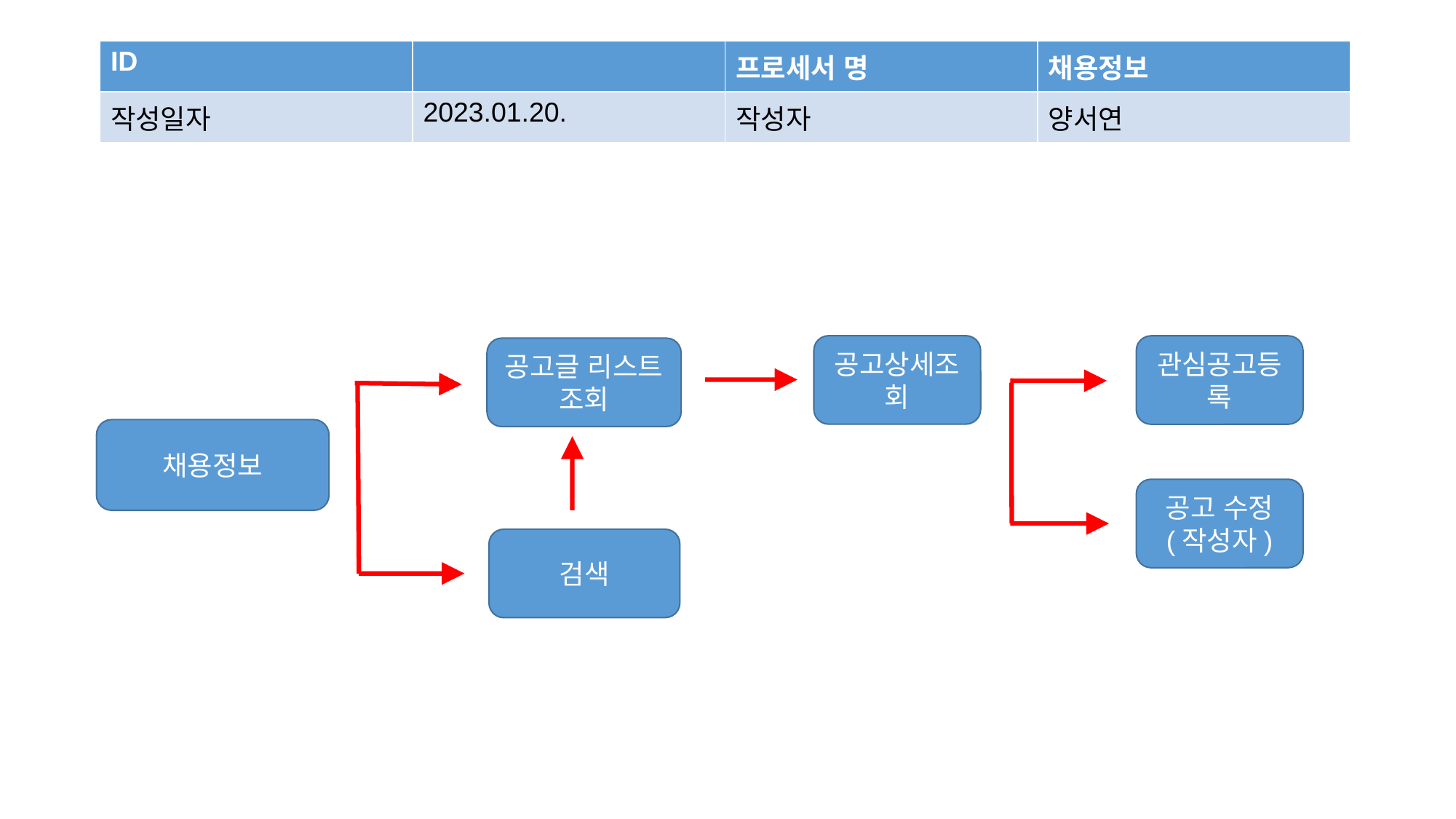

| ID |  | 프로세서 명 | 채용정보 |
| --- | --- | --- | --- |
| 작성일자 | 2023.01.20. | 작성자 | 양서연 |
공고상세조회
관심공고등록
공고글 리스트 조회
채용정보
공고 수정
(작성자)
검색